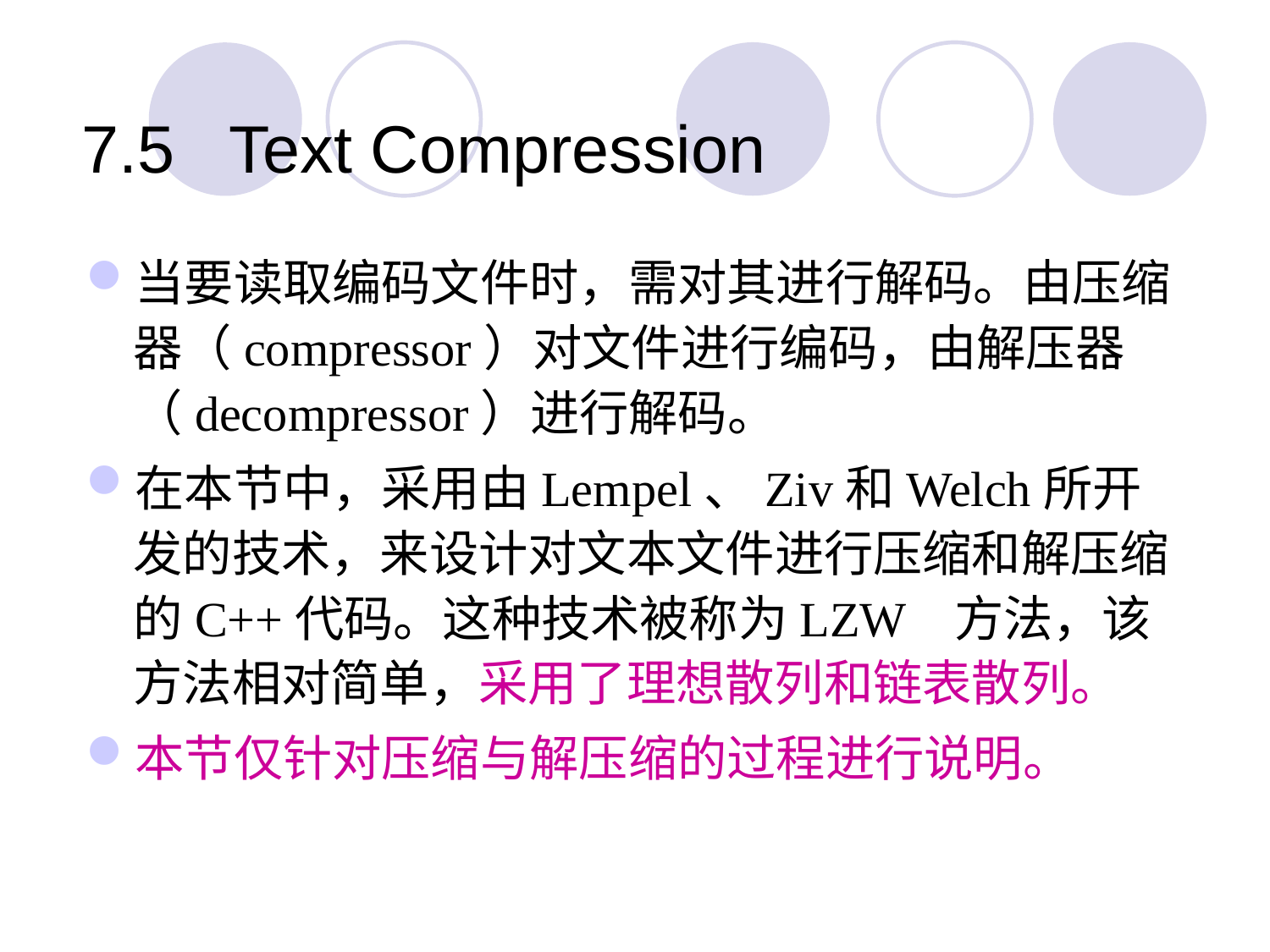

87
7.5   Text Compression

当要读取编码文件时，需对其进行解码。由压缩器（compressor）对文件进行编码，由解压器（decompressor）进行解码。
在本节中，采用由Lempel、Ziv和Welch所开发的技术，来设计对文本文件进行压缩和解压缩的C++代码。这种技术被称为LZW   方法，该方法相对简单，采用了理想散列和链表散列。
本节仅针对压缩与解压缩的过程进行说明。